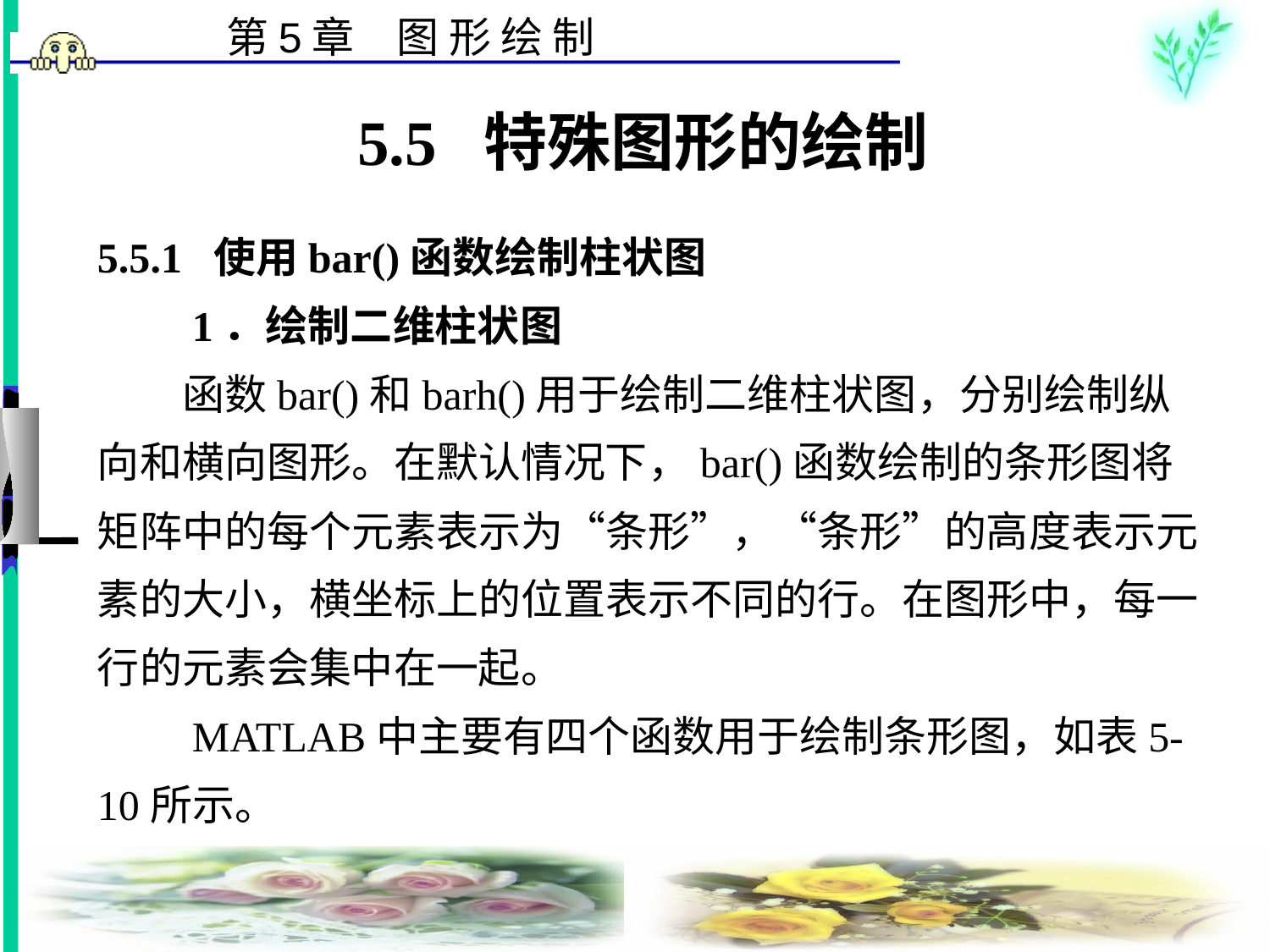

5.5  特殊图形的绘制
5.5.1  使用bar()函数绘制柱状图
　　1．绘制二维柱状图
　　函数bar()和barh()用于绘制二维柱状图，分别绘制纵向和横向图形。在默认情况下，bar()函数绘制的条形图将矩阵中的每个元素表示为“条形”，“条形”的高度表示元素的大小，横坐标上的位置表示不同的行。在图形中，每一行的元素会集中在一起。
　　MATLAB中主要有四个函数用于绘制条形图，如表5-10所示。